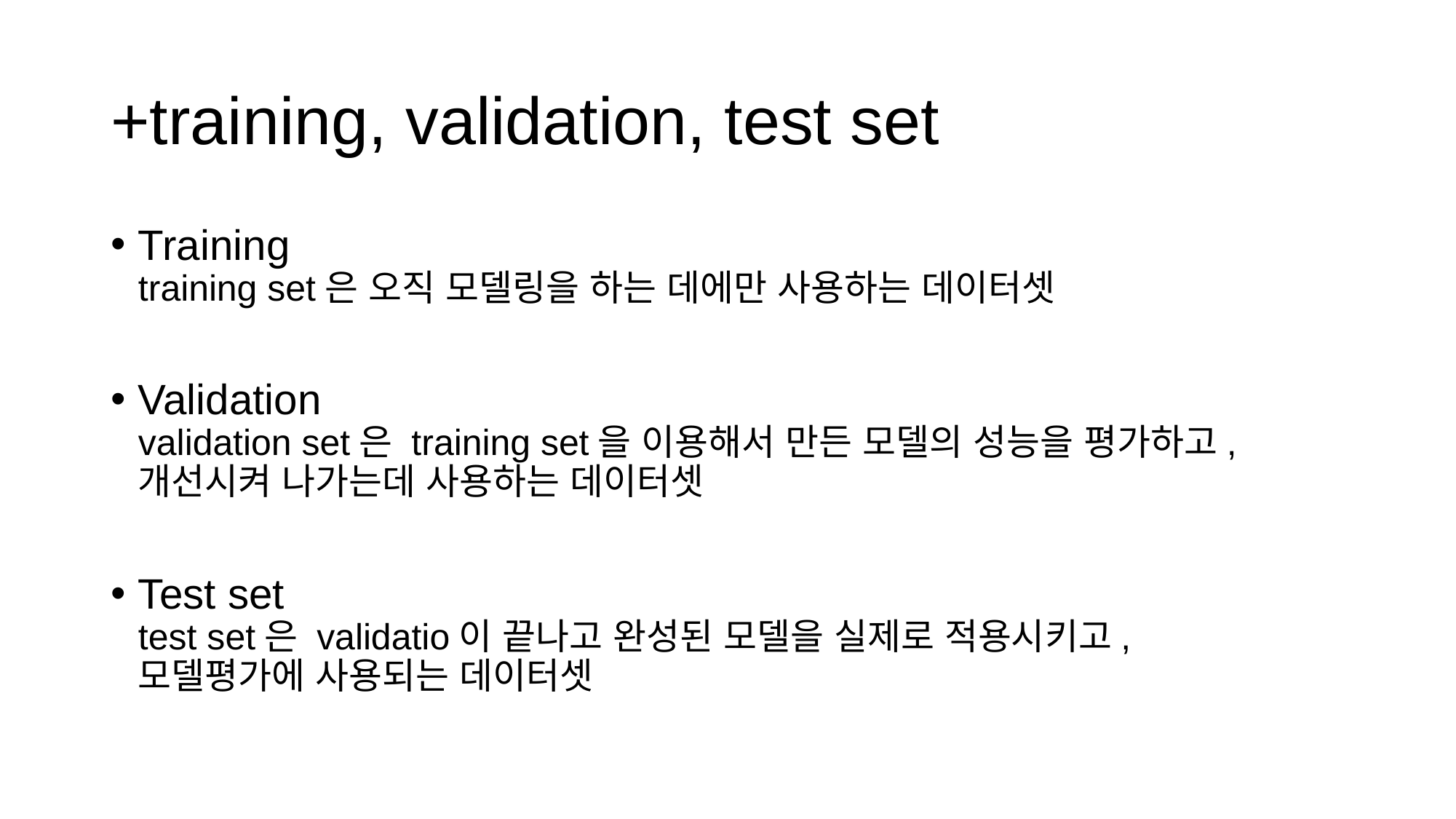

# +training, validation, test set
Training
training set은 오직 모델링을 하는 데에만 사용하는 데이터셋

Validation
validation set은 training set을 이용해서 만든 모델의 성능을 평가하고,
개선시켜 나가는데 사용하는 데이터셋

Test set
test set은 validatio이 끝나고 완성된 모델을 실제로 적용시키고,
모델평가에 사용되는 데이터셋